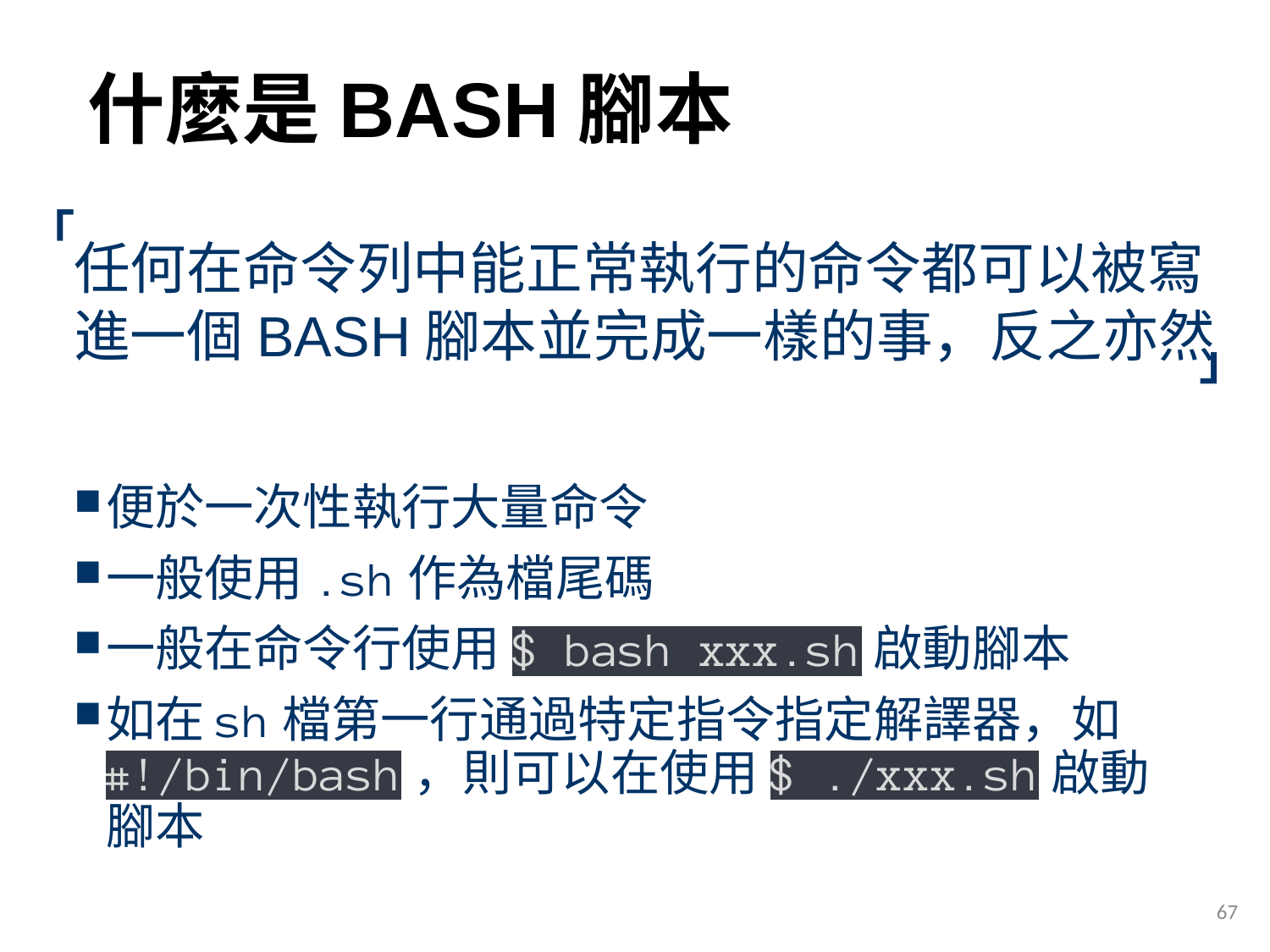

# 什麼是BASH腳本
「
任何在命令列中能正常執行的命令都可以被寫進一個BASH腳本並完成一樣的事，反之亦然
」
便於一次性執行大量命令
一般使用.sh作為檔尾碼
一般在命令行使用$ bash xxx.sh啟動腳本
如在sh檔第一行通過特定指令指定解譯器，如#!/bin/bash，則可以在使用$ ./xxx.sh啟動腳本
67